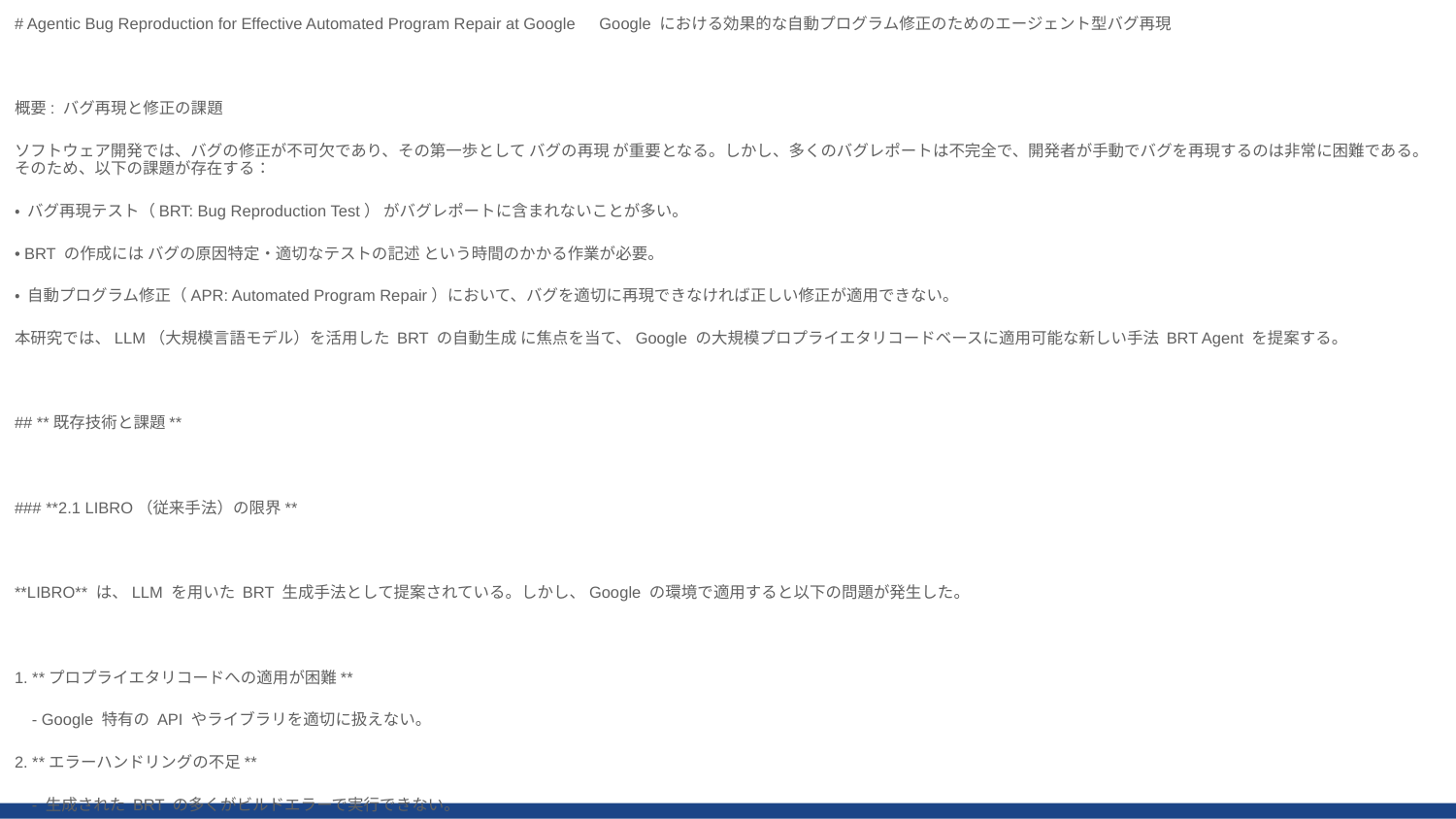

# Agentic Bug Reproduction for Effective Automated Program Repair at Google　Google における効果的な自動プログラム修正のためのエージェント型バグ再現

概要: バグ再現と修正の課題
ソフトウェア開発では、バグの修正が不可欠であり、その第一歩として バグの再現 が重要となる。しかし、多くのバグレポートは不完全で、開発者が手動でバグを再現するのは非常に困難である。そのため、以下の課題が存在する：
• バグ再現テスト（BRT: Bug Reproduction Test） がバグレポートに含まれないことが多い。
• BRT の作成には バグの原因特定・適切なテストの記述 という時間のかかる作業が必要。
• 自動プログラム修正（APR: Automated Program Repair）において、バグを適切に再現できなければ正しい修正が適用できない。
本研究では、LLM（大規模言語モデル）を活用した BRT の自動生成 に焦点を当て、Google の大規模プロプライエタリコードベースに適用可能な新しい手法 BRT Agent を提案する。

## **既存技術と課題**

### **2.1 LIBRO（従来手法）の限界**

**LIBRO** は、LLM を用いた BRT 生成手法として提案されている。しかし、Google の環境で適用すると以下の問題が発生した。

1. **プロプライエタリコードへの適用が困難**
    - Google 特有の API やライブラリを適切に扱えない。
2. **エラーハンドリングの不足**
    - 生成された BRT の多くがビルドエラーで実行できない。
3. **適合率の低さ**
    - 生成された BRT のうち、実際にバグを再現できるものが少ない。

この課題を解決するために、本研究では **BRT Agent** を開発した。

---

## **3. BRT Agent の概要**

BRT Agent は、エージェント型の LLM システムであり、Google の開発環境に適応した **BRT の自動生成を行う**。主な特徴は以下の通り。

1. **推論LLMを活用したバグレポートの解析**
2. **コード検索（Code Search）による関連テストの特定**
3. **コード編集LLMを用いた BRT の生成**
4. **Bazel による BRT の実行と評価**
5. **失敗した場合の再試行と最適化**

### **3.1 BRT Agent の動作フロー**

### **ステップ 1: バグレポートの解析**

- バグの影響範囲を特定し、適切なテストの作成計画を立案。

### **ステップ 2: 関連コードの検索**

- Google のコードベースから、バグに関連するテストファイルを特定。

### **ステップ 3: BRT の生成**

- LLM を用いてバグを再現するテストコードを作成。

### **ステップ 4: テストの実行と評価**

- Bazel を用いてテストを実行し、成功・失敗を判定。

### **ステップ 5: 最適化**

- 必要に応じて再試行し、より適切な BRT を作成。

---

## **4. 実験結果**

### **4.1 BRT の生成精度**

| 手法 | BRT 生成率 |
| --- | --- |
| LIBRO | 10% |
| BRT Agent | **28%** |

### **4.2 APR（Passerine）への影響**

| 条件 | 修正成功率 |
| --- | --- |
| BRT なし | 57% |
| BRT あり | **74%** |

### **4.3 修正選択精度（EPR）**

| Top-K | 精度 |
| --- | --- |
| 1位 | 70% |
| 3位まで | 60% |
| 5位まで | 50% |

BRT Agent により、APR の性能が大幅に向上し、開発者の負担が軽減されることが分かった。

---

## **5. 応用例と今後の展望**

### **5.1 応用シナリオ**

1. **大規模企業のバグ管理システム**
    - Google や Amazon などの大規模開発環境で、バグ修正の効率化に貢献。
2. **オープンソースプロジェクトへの適用**
    - GitHub 上のバグレポートから、自動的に BRT を作成し、迅速なバグ修正を可能に。
3. **テスト駆動開発（TDD）との統合**
    - BRT を活用することで、TDD の精度を向上させる。

### **5.2 今後の展望**

- **LLM のさらなる精度向上**
    - より高精度な BRT を生成するための新しい LLM の活用。
- **BRT Agent の汎用化**
    - Google 以外の企業やオープンソース向けにカスタマイズ可能なフレームワークの開発。
- **EPR を活用した自動修正システムの強化**
    - 修正の選択精度をさらに向上させる手法の開発。

---

## **6. 結論**

本研究では、**エージェント型 BRT 生成手法（BRT Agent）** を開発し、従来手法を超える成果を達成した。APR システムへの統合や EPR を活用した修正選択の精度向上により、**バグ修正の自動化を大幅に推進する技術基盤** を確立した。

この技術は、Google だけでなく **広範なソフトウェア開発に応用可能**